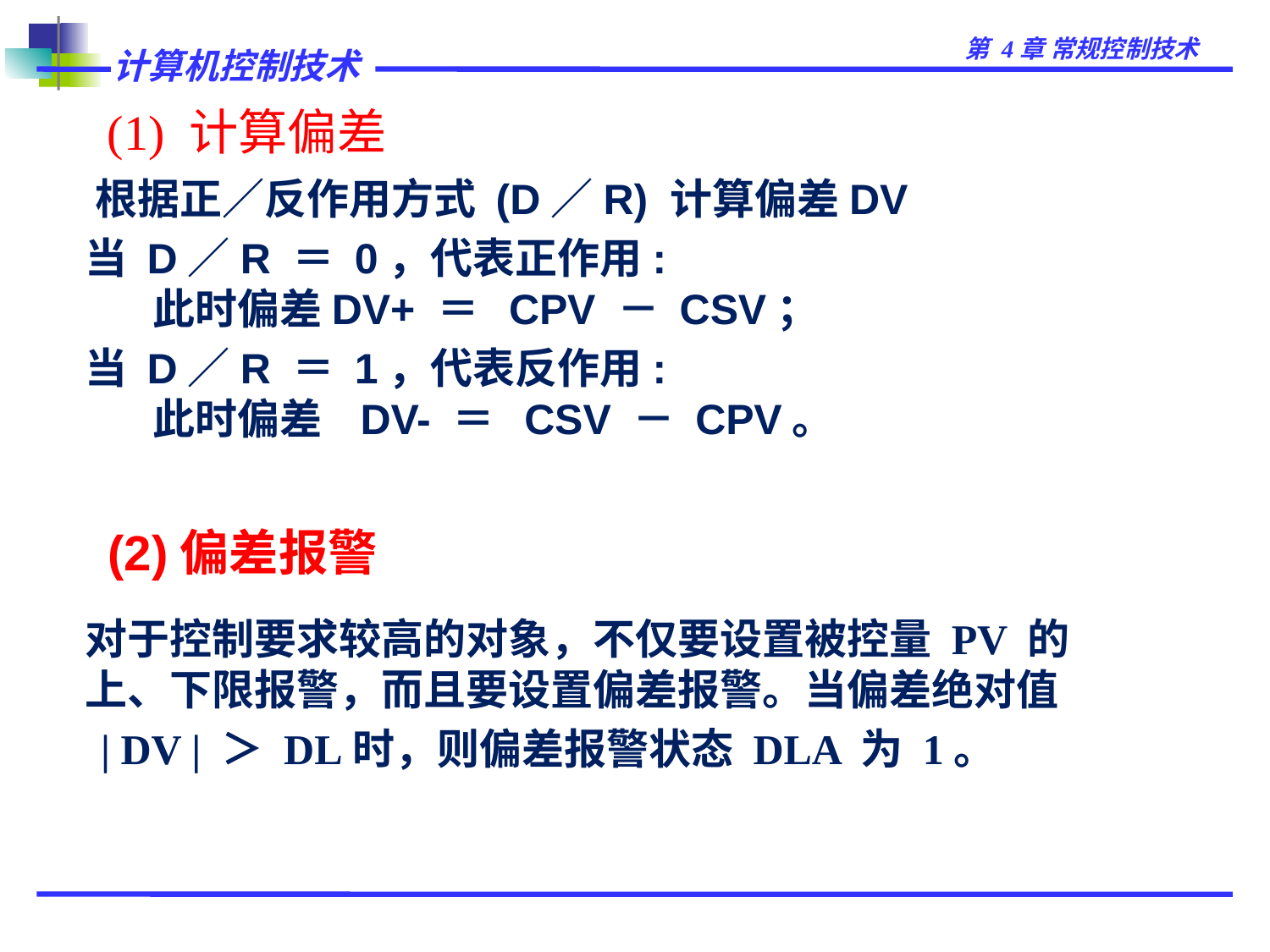

# (1) 计算偏差
     根据正／反作用方式 (D／R) 计算偏差DV
	当 D／R ＝ 0，代表正作用:
	      此时偏差DV+ ＝  CPV － CSV；
	当 D／R ＝ 1，代表反作用:
	      此时偏差   DV- ＝  CSV － CPV。
(2)偏差报警
	对于控制要求较高的对象，不仅要设置被控量 PV 的上、下限报警，而且要设置偏差报警。当偏差绝对值
      | DV | ＞ DL时，则偏差报警状态 DLA 为 1。